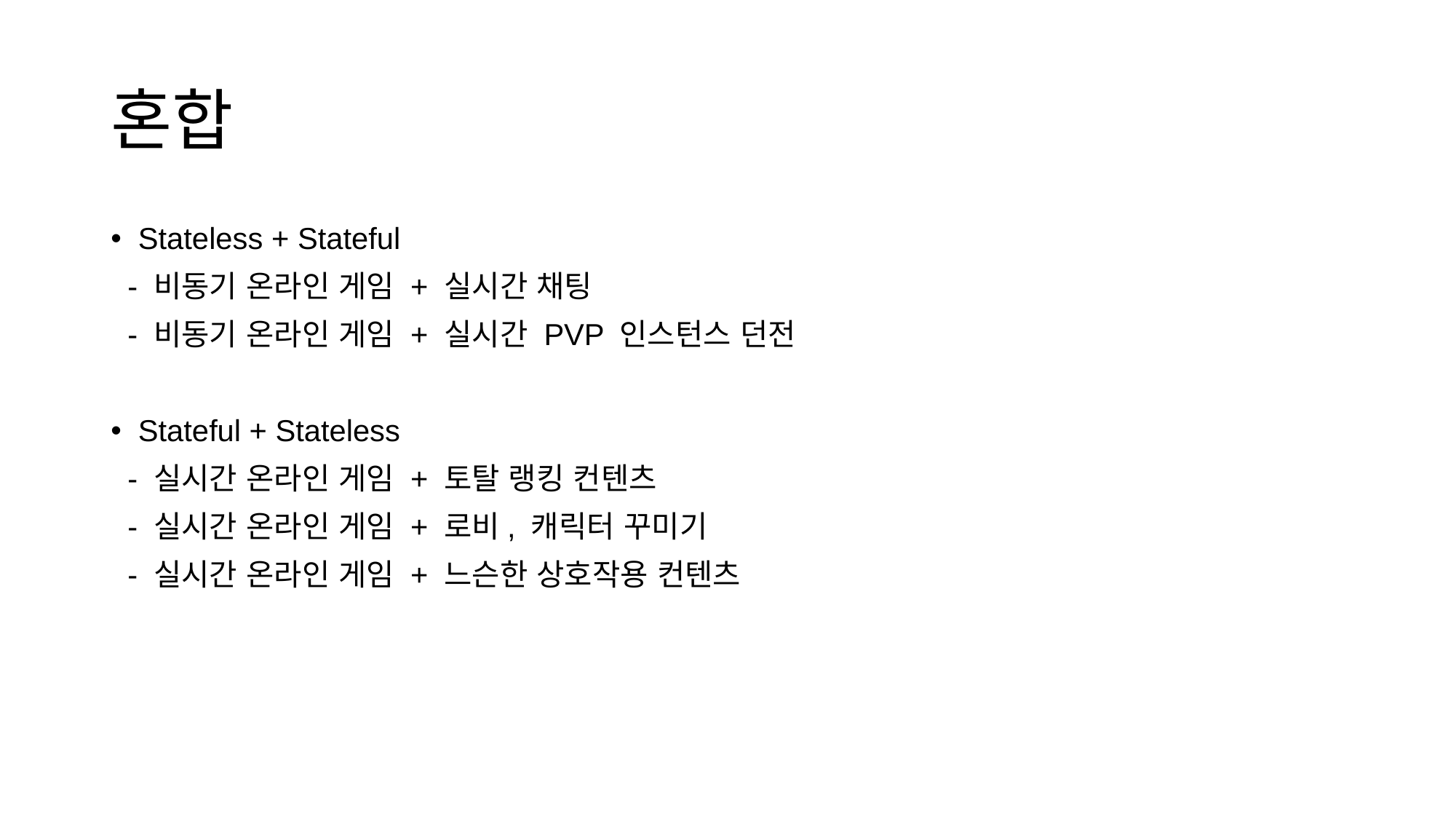

# 혼합
Stateless + Stateful
  - 비동기 온라인 게임 + 실시간 채팅
  - 비동기 온라인 게임 + 실시간 PVP 인스턴스 던전

Stateful + Stateless
  - 실시간 온라인 게임 + 토탈 랭킹 컨텐츠
  - 실시간 온라인 게임 + 로비, 캐릭터 꾸미기
  - 실시간 온라인 게임 + 느슨한 상호작용 컨텐츠